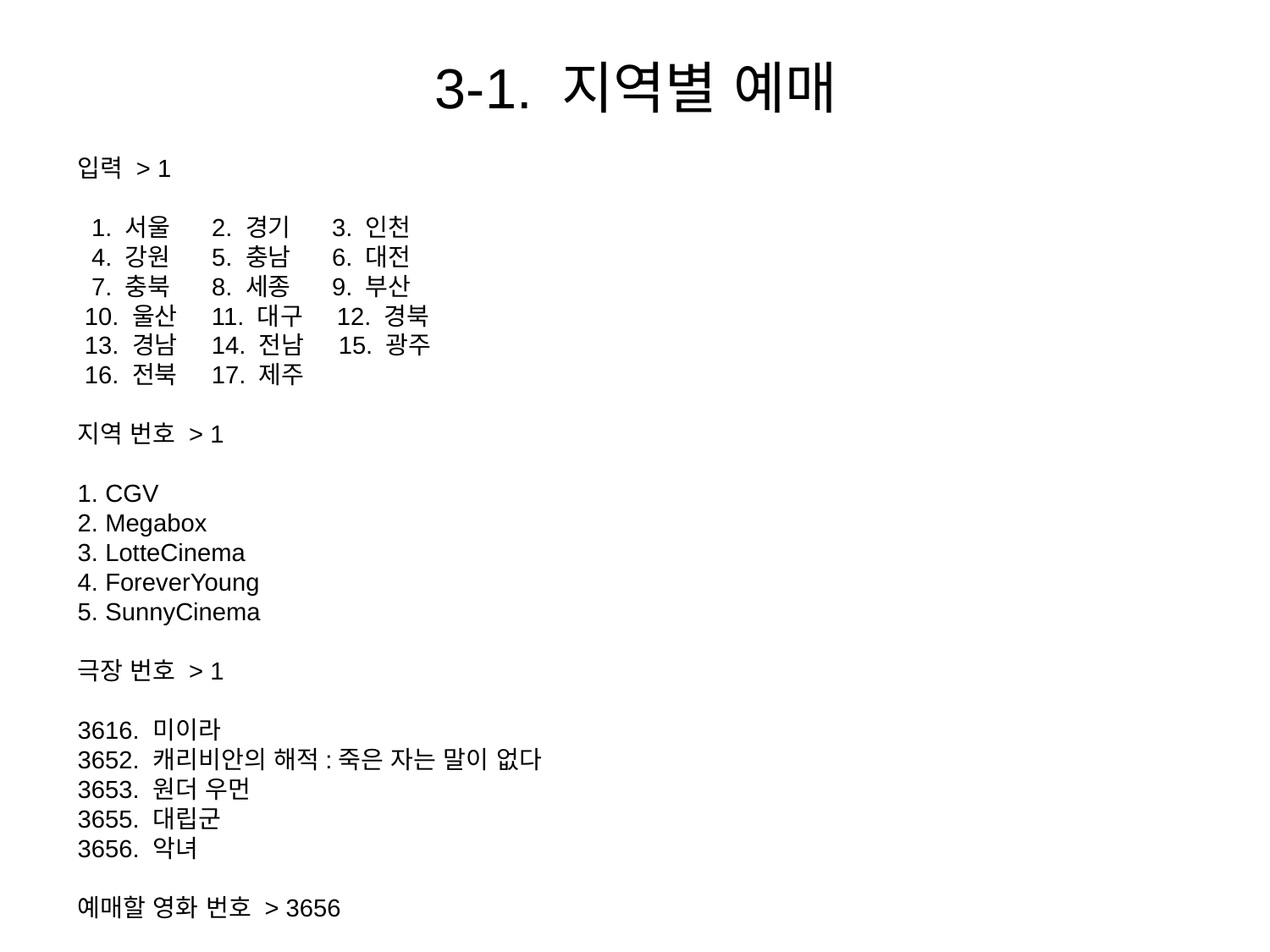

3-1. 지역별 예매
입력 > 1

  1. 서울     2. 경기     3. 인천
  4. 강원     5. 충남     6. 대전
  7. 충북     8. 세종     9. 부산
 10. 울산    11. 대구    12. 경북
 13. 경남    14. 전남    15. 광주
 16. 전북    17. 제주

지역 번호 > 1

1. CGV
2. Megabox
3. LotteCinema
4. ForeverYoung
5. SunnyCinema

극장 번호 > 1

3616. 미이라
3652. 캐리비안의 해적:죽은 자는 말이 없다
3653. 원더 우먼
3655. 대립군
3656. 악녀

예매할 영화 번호 > 3656